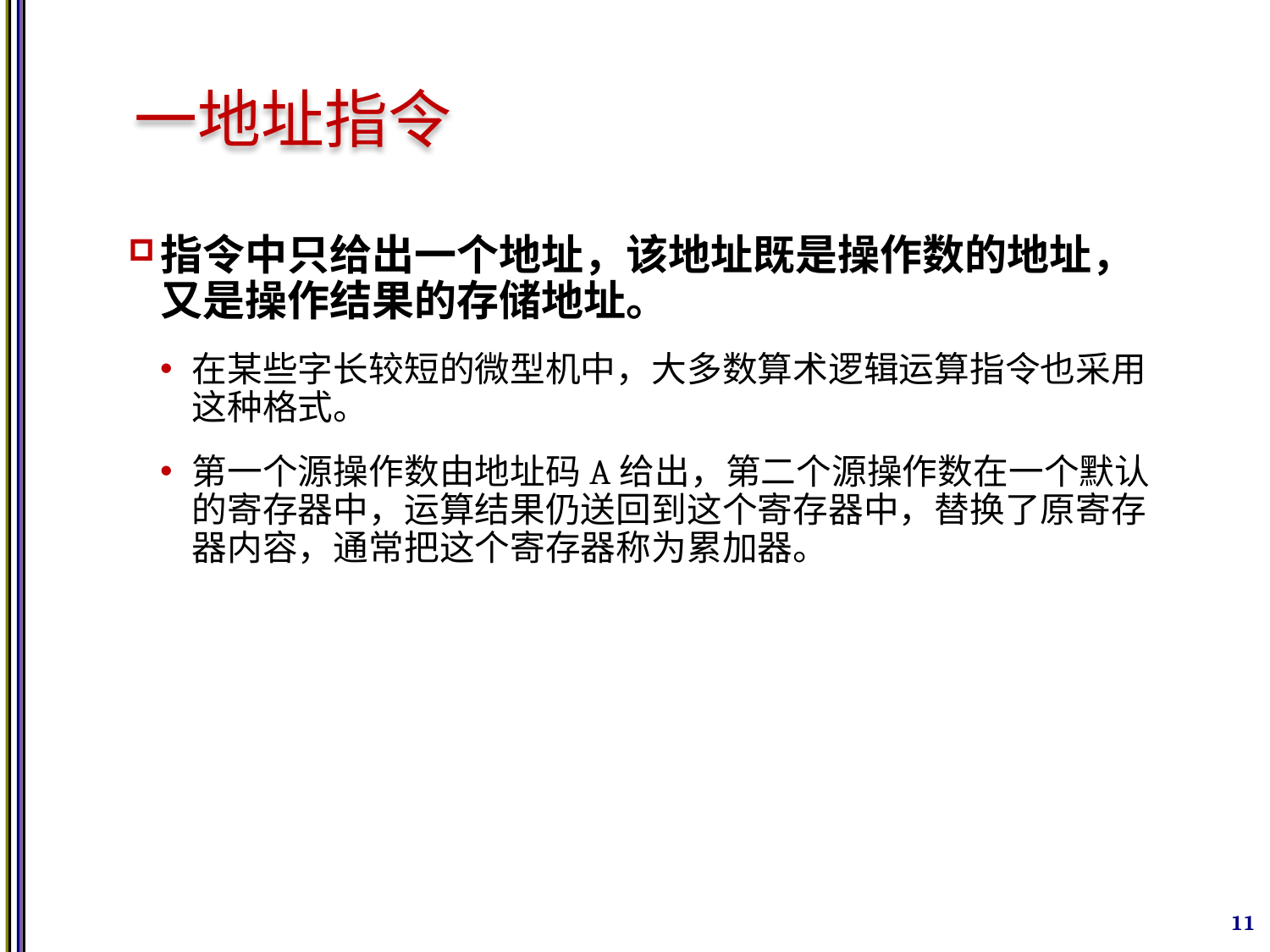

# 一地址指令
指令中只给出一个地址，该地址既是操作数的地址，又是操作结果的存储地址。
在某些字长较短的微型机中，大多数算术逻辑运算指令也采用这种格式。
第一个源操作数由地址码A给出，第二个源操作数在一个默认的寄存器中，运算结果仍送回到这个寄存器中，替换了原寄存器内容，通常把这个寄存器称为累加器。

11